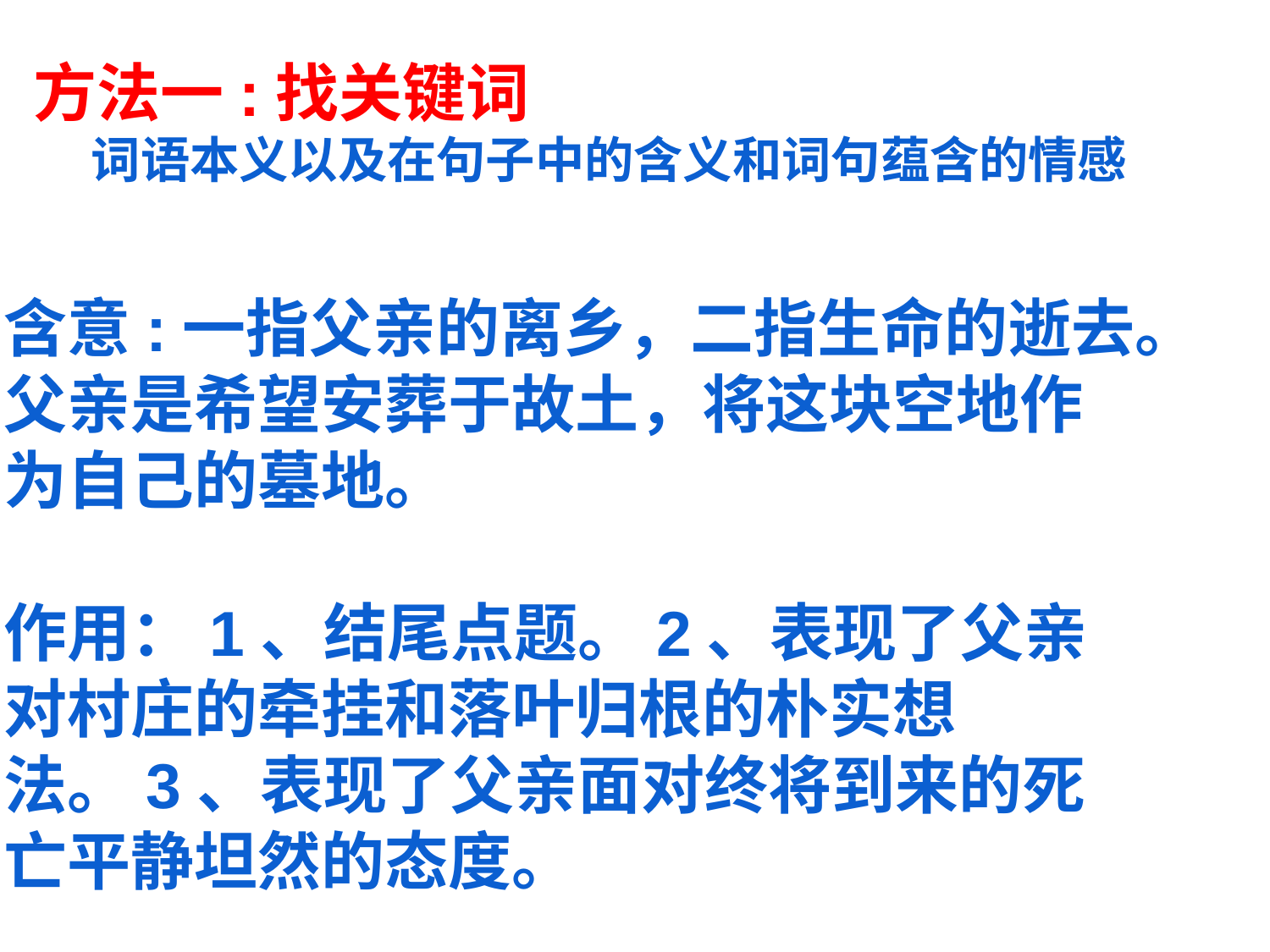

方法一:找关键词
     词语本义以及在句子中的含义和词句蕴含的情感

含意:一指父亲的离乡，二指生命的逝去。父亲是希望安葬于故土，将这块空地作为自己的墓地。

作用：1、结尾点题。2、表现了父亲对村庄的牵挂和落叶归根的朴实想法。3、表现了父亲面对终将到来的死亡平静坦然的态度。